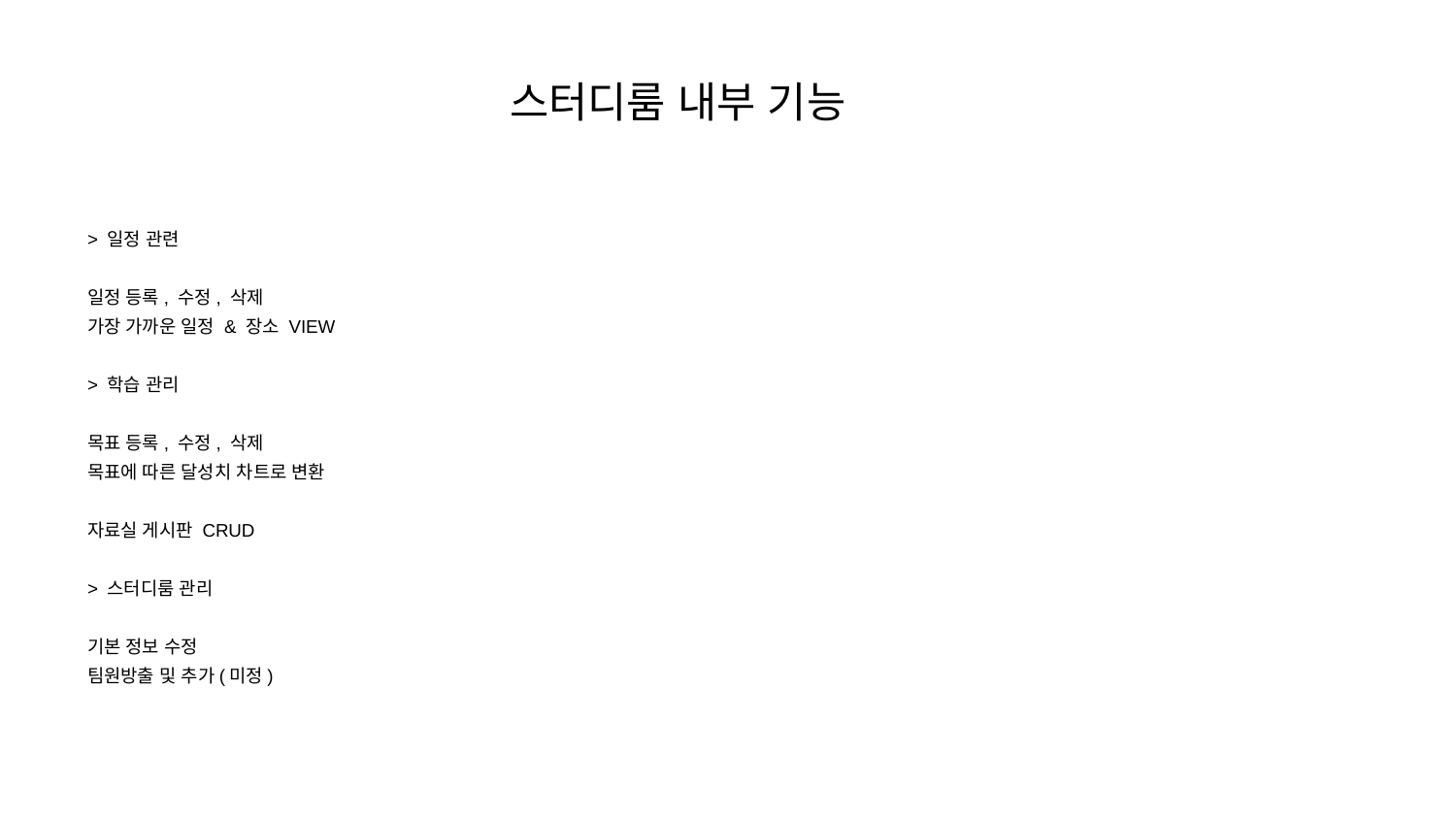

# 스터디룸 내부 기능

> 일정 관련

일정 등록, 수정, 삭제
가장 가까운 일정 & 장소 VIEW

> 학습 관리

목표 등록, 수정, 삭제
목표에 따른 달성치 차트로 변환

자료실 게시판 CRUD

> 스터디룸 관리

기본 정보 수정
팀원방출 및 추가(미정)